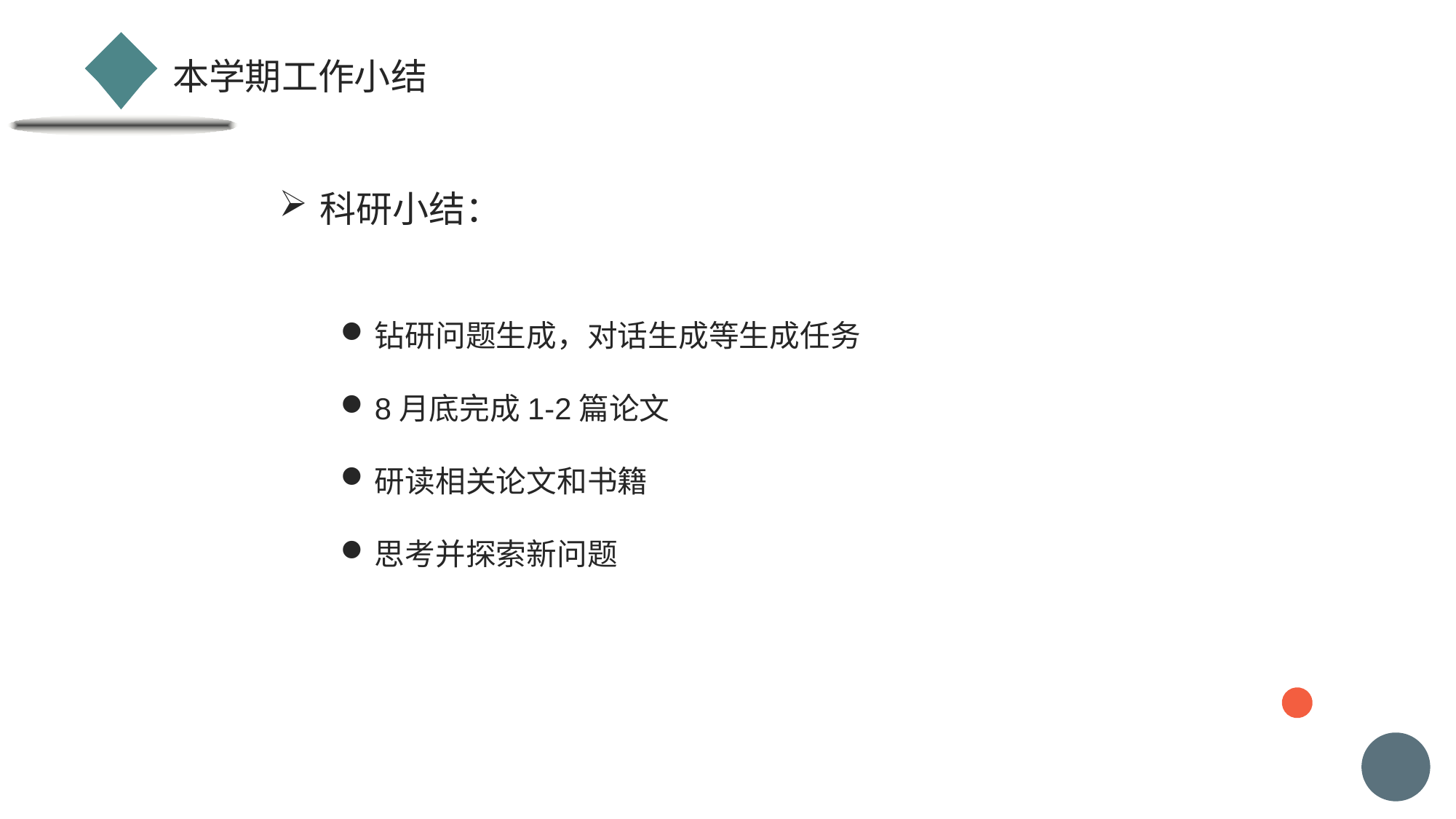

本学期工作小结
科研小结：
钻研问题生成，对话生成等生成任务
8月底完成1-2篇论文
研读相关论文和书籍
思考并探索新问题